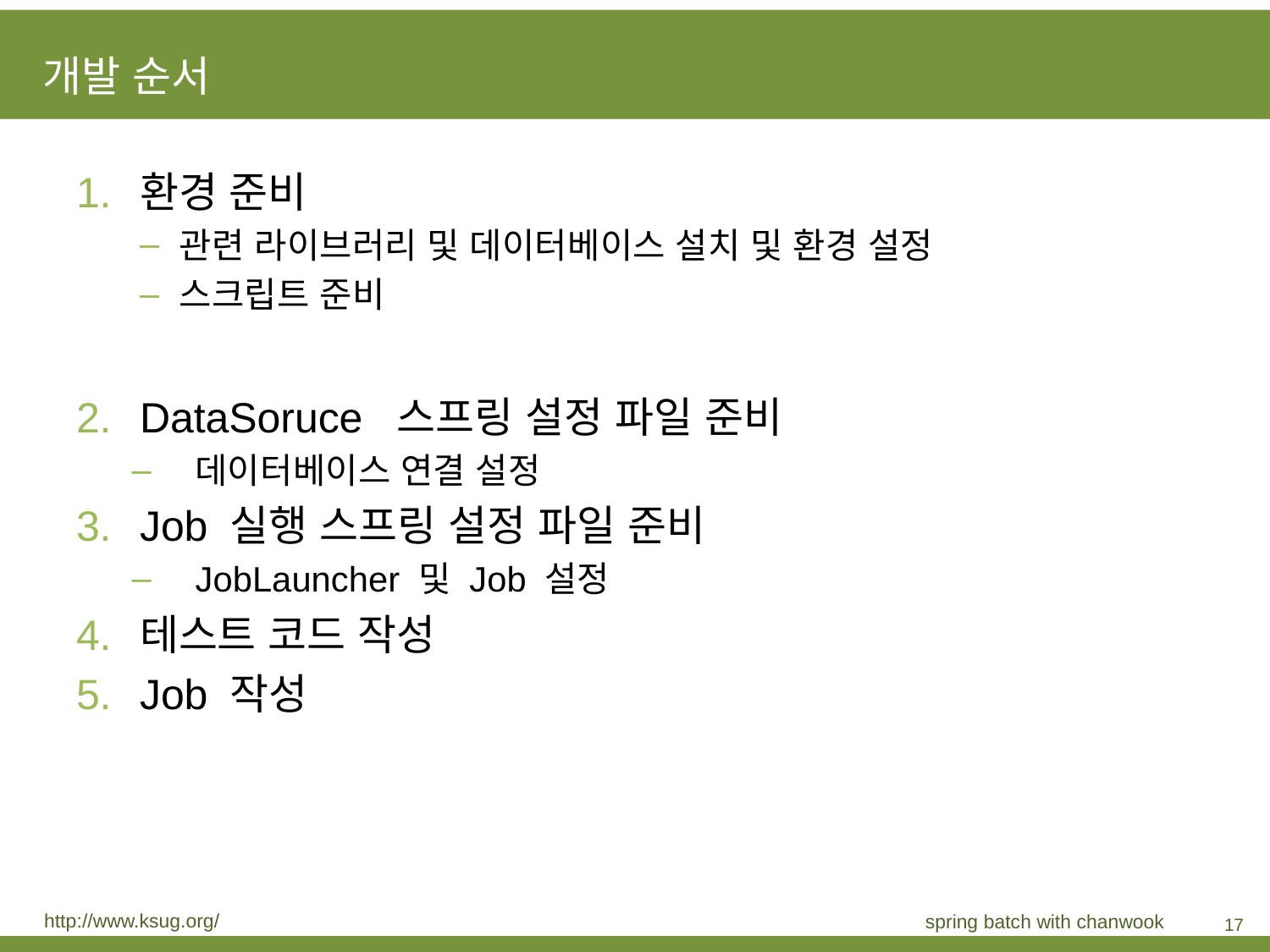

# 개발 순서
환경 준비
관련 라이브러리 및 데이터베이스 설치 및 환경 설정
스크립트 준비

DataSoruce  스프링 설정 파일 준비
데이터베이스 연결 설정
Job 실행 스프링 설정 파일 준비
JobLauncher 및 Job 설정
테스트 코드 작성
Job 작성

http://www.ksug.org/
spring batch with chanwook
17